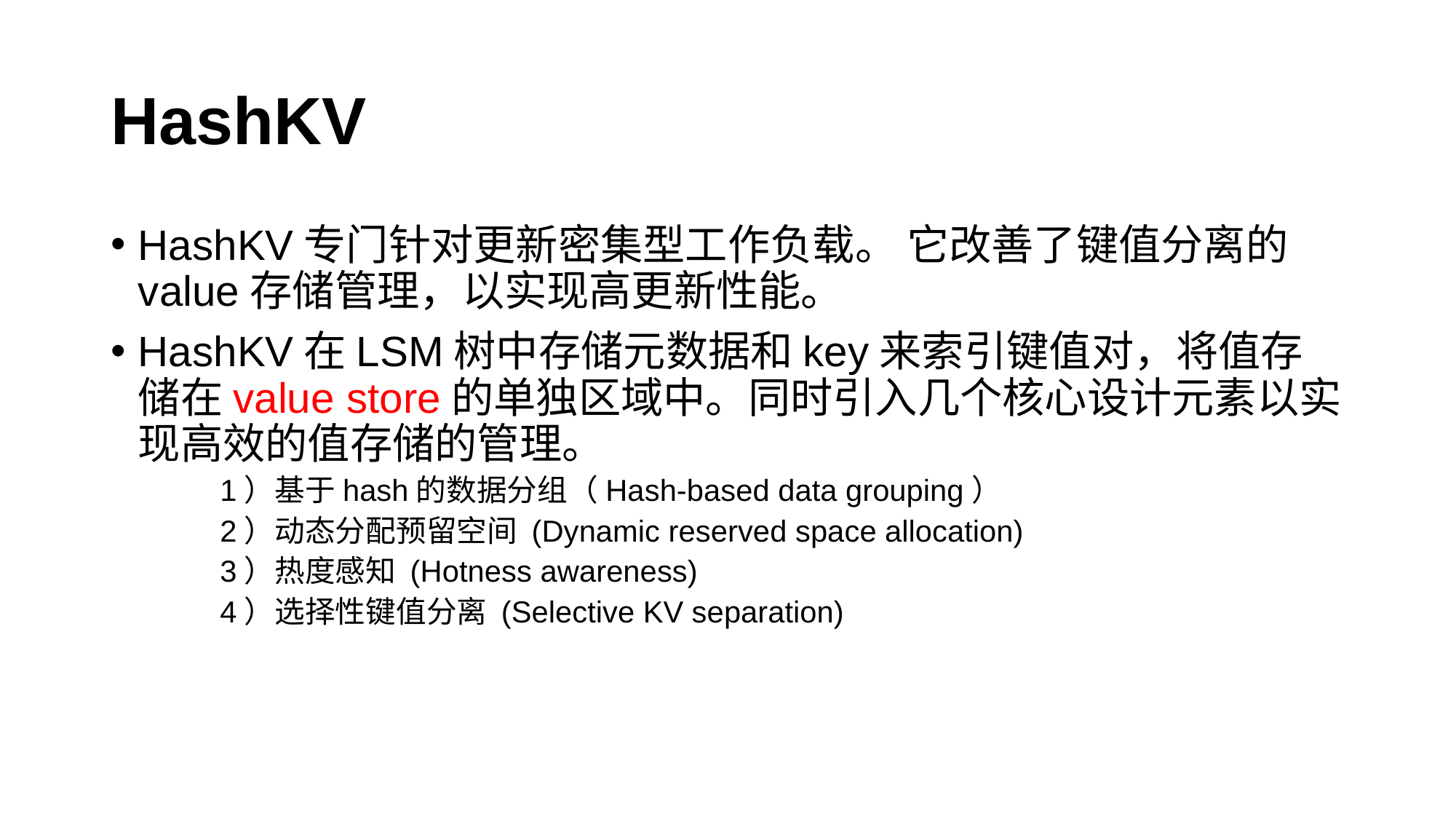

# HashKV
HashKV专门针对更新密集型工作负载。 它改善了键值分离的value存储管理，以实现高更新性能。
HashKV在LSM树中存储元数据和key来索引键值对，将值存储在value store的单独区域中。同时引入几个核心设计元素以实现高效的值存储的管理。
1）基于hash的数据分组（Hash-based data grouping）
2）动态分配预留空间 (Dynamic reserved space allocation)
3）热度感知 (Hotness awareness)
4）选择性键值分离 (Selective KV separation)